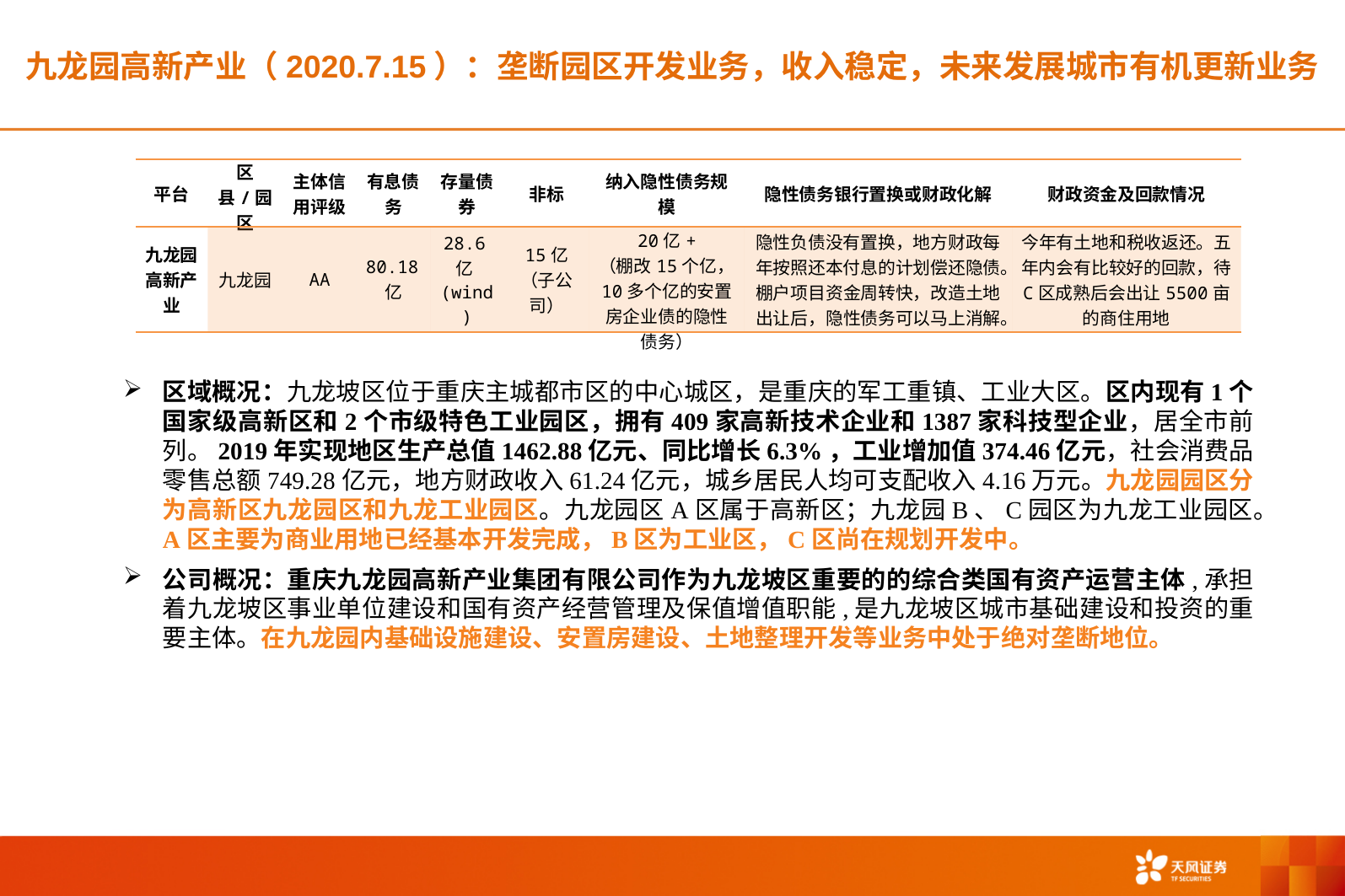

九龙园高新产业（2020.7.15）：垄断园区开发业务，收入稳定，未来发展城市有机更新业务

| 平台 | 区县/园区 | 主体信用评级 | 有息债务 | 存量债券 | 非标 | 纳入隐性债务规模 | 隐性债务银行置换或财政化解 | 财政资金及回款情况 |
| --- | --- | --- | --- | --- | --- | --- | --- | --- |
| 九龙园高新产业 | 九龙园 | AA | 80.18亿 | 28.6亿(wind) | 15亿 （子公司） | 20亿+ （棚改15个亿，10多个亿的安置房企业债的隐性债务） | 隐性负债没有置换，地方财政每年按照还本付息的计划偿还隐债。棚户项目资金周转快，改造土地出让后，隐性债务可以马上消解。 | 今年有土地和税收返还。五年内会有比较好的回款，待C区成熟后会出让5500亩的商住用地 |
区域概况：九龙坡区位于重庆主城都市区的中心城区，是重庆的军工重镇、工业大区。区内现有1个国家级高新区和2个市级特色工业园区，拥有409家高新技术企业和1387家科技型企业，居全市前列。2019年实现地区生产总值1462.88亿元、同比增长6.3%，工业增加值374.46亿元，社会消费品零售总额749.28亿元，地方财政收入61.24亿元，城乡居民人均可支配收入4.16万元。九龙园园区分为高新区九龙园区和九龙工业园区。九龙园区A区属于高新区；九龙园B、C园区为九龙工业园区。A区主要为商业用地已经基本开发完成，B区为工业区，C区尚在规划开发中。
公司概况：重庆九龙园高新产业集团有限公司作为九龙坡区重要的的综合类国有资产运营主体,承担着九龙坡区事业单位建设和国有资产经营管理及保值增值职能,是九龙坡区城市基础建设和投资的重要主体。在九龙园内基础设施建设、安置房建设、土地整理开发等业务中处于绝对垄断地位。
32